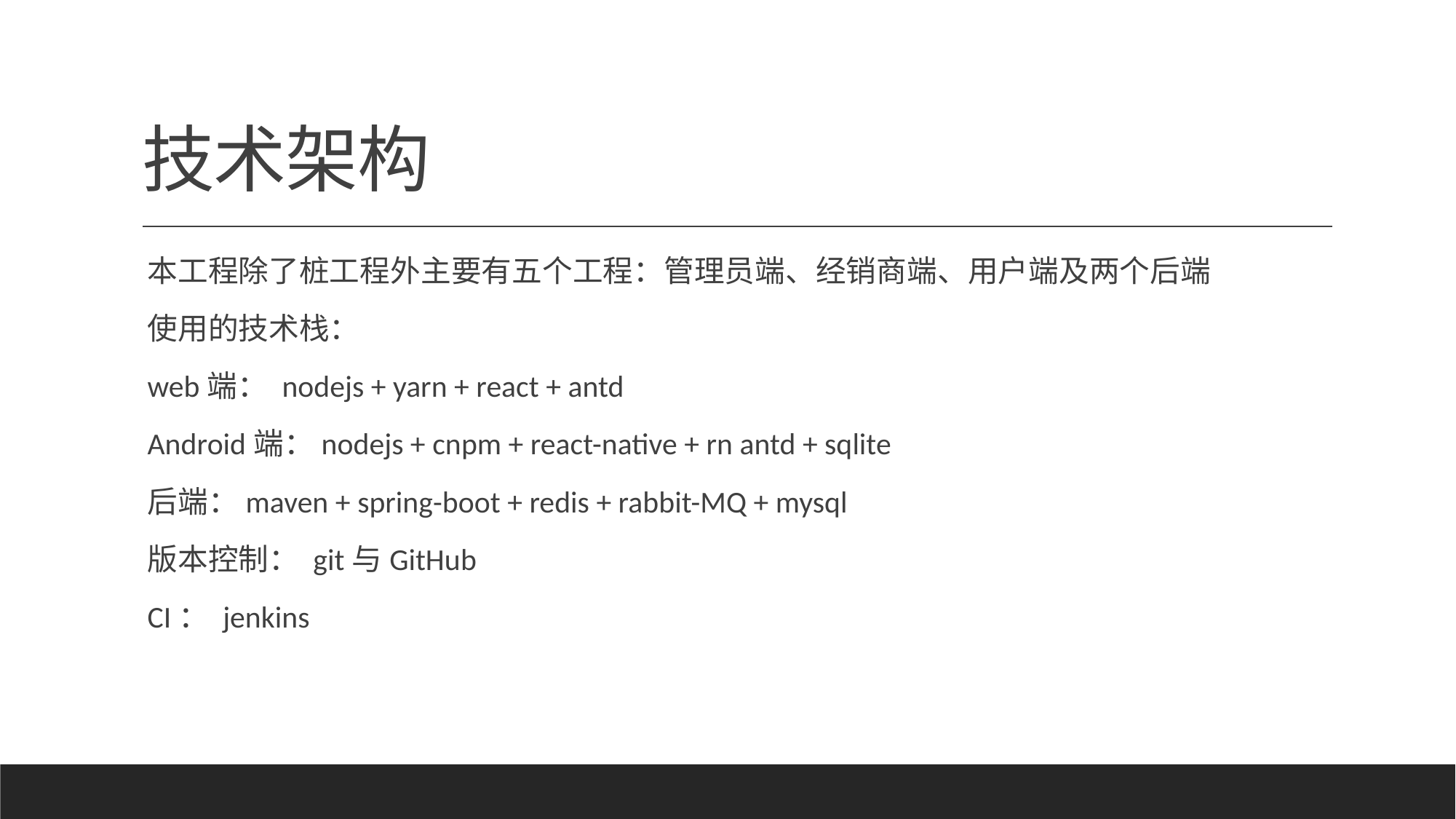

# 技术架构
本工程除了桩工程外主要有五个工程：管理员端、经销商端、用户端及两个后端
使用的技术栈：
web端： nodejs + yarn + react + antd
Android端：nodejs + cnpm + react-native + rn antd + sqlite
后端：maven + spring-boot + redis + rabbit-MQ + mysql
版本控制： git与GitHub
CI： jenkins